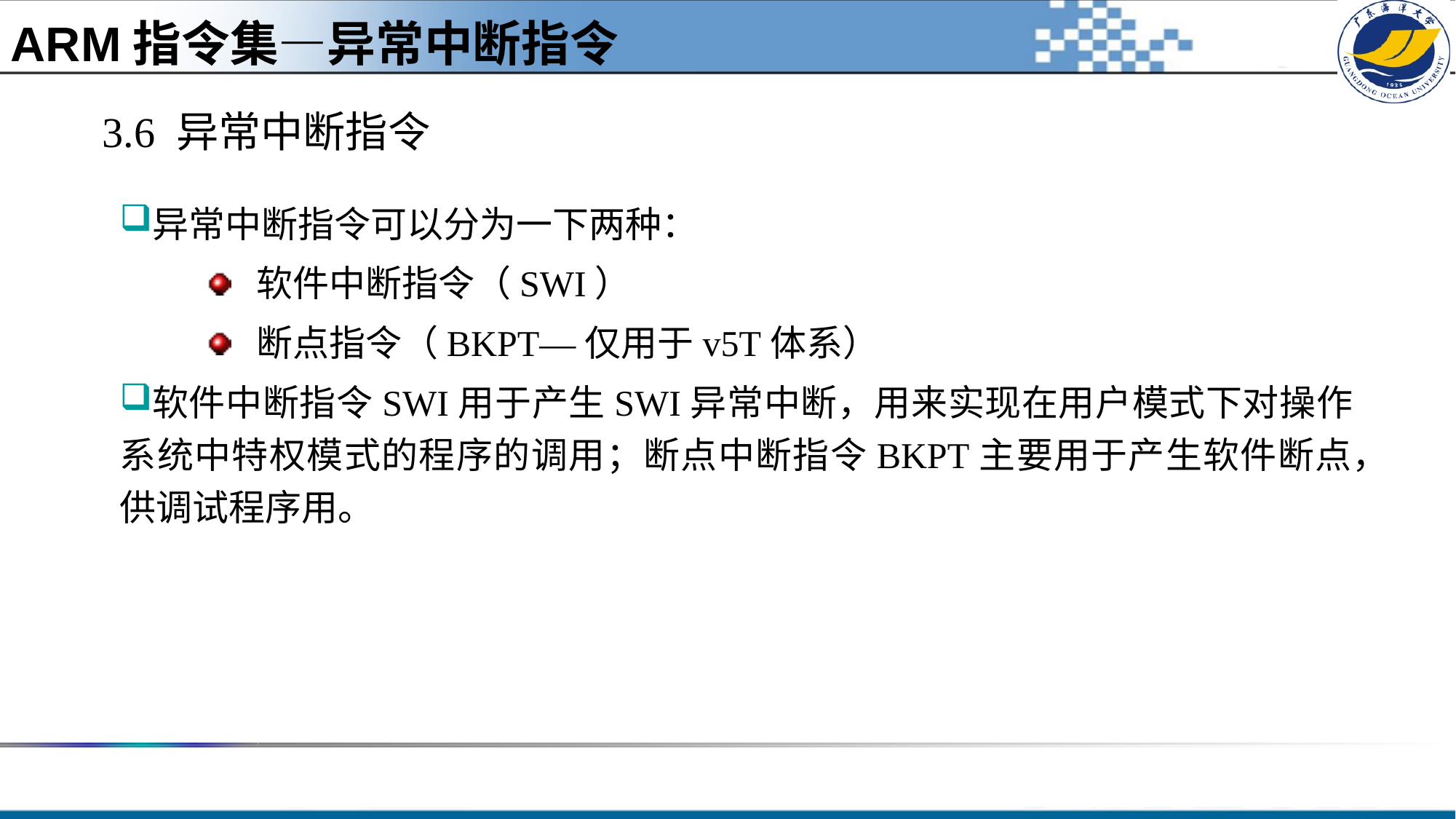

ARM指令集—异常中断指令
3.6 异常中断指令
异常中断指令可以分为一下两种：
  软件中断指令（SWI）
  断点指令（BKPT—仅用于v5T体系）
软件中断指令SWI用于产生SWI异常中断，用来实现在用户模式下对操作系统中特权模式的程序的调用；断点中断指令BKPT主要用于产生软件断点，供调试程序用。
94